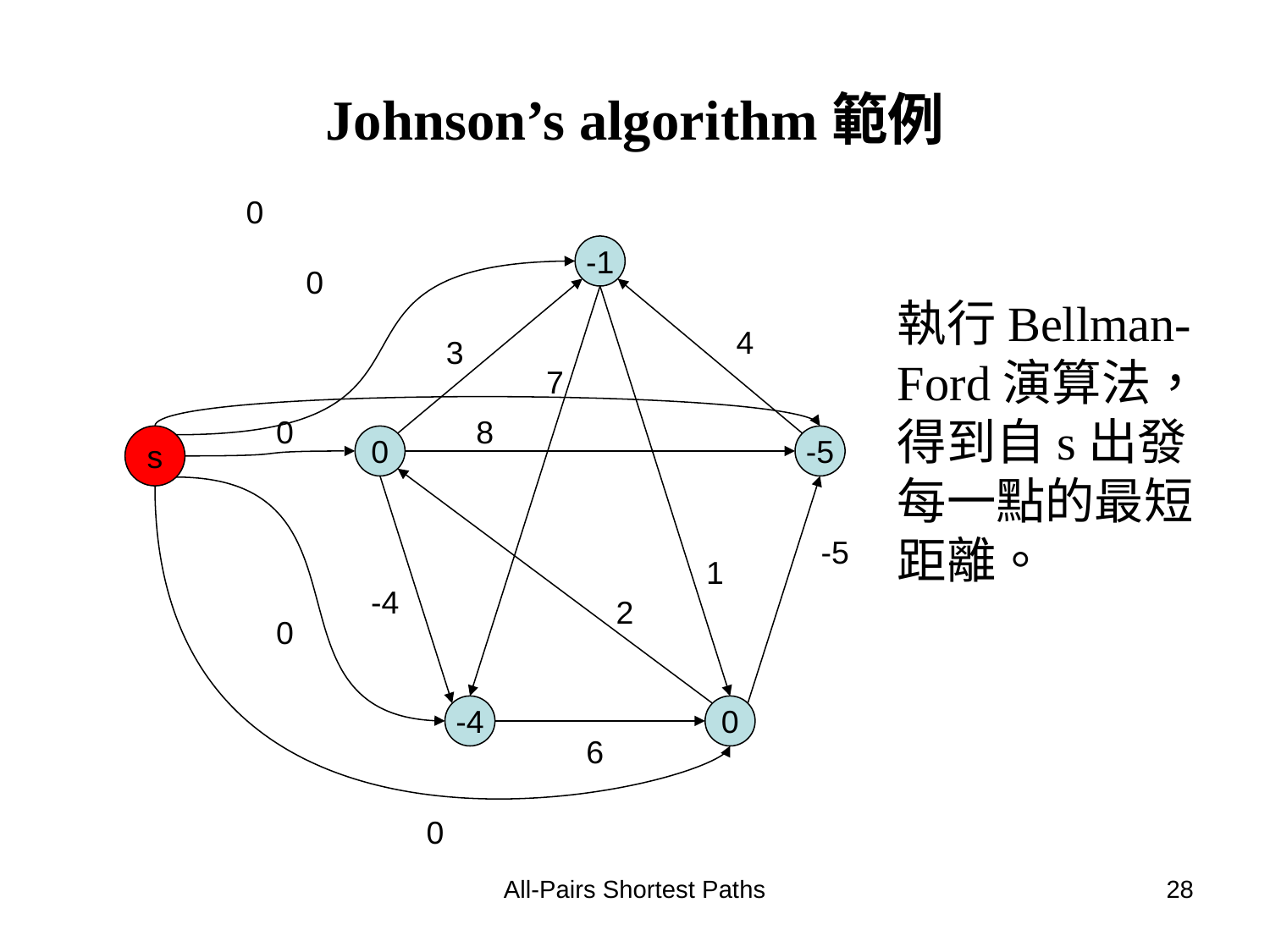

# Johnson’s algorithm範例
0
-1
0
執行Bellman-Ford演算法，得到自s出發每一點的最短距離。
4
3
7
0
8
s
0
-5
-5
1
-4
2
0
-4
0
6
0
All-Pairs Shortest Paths
28